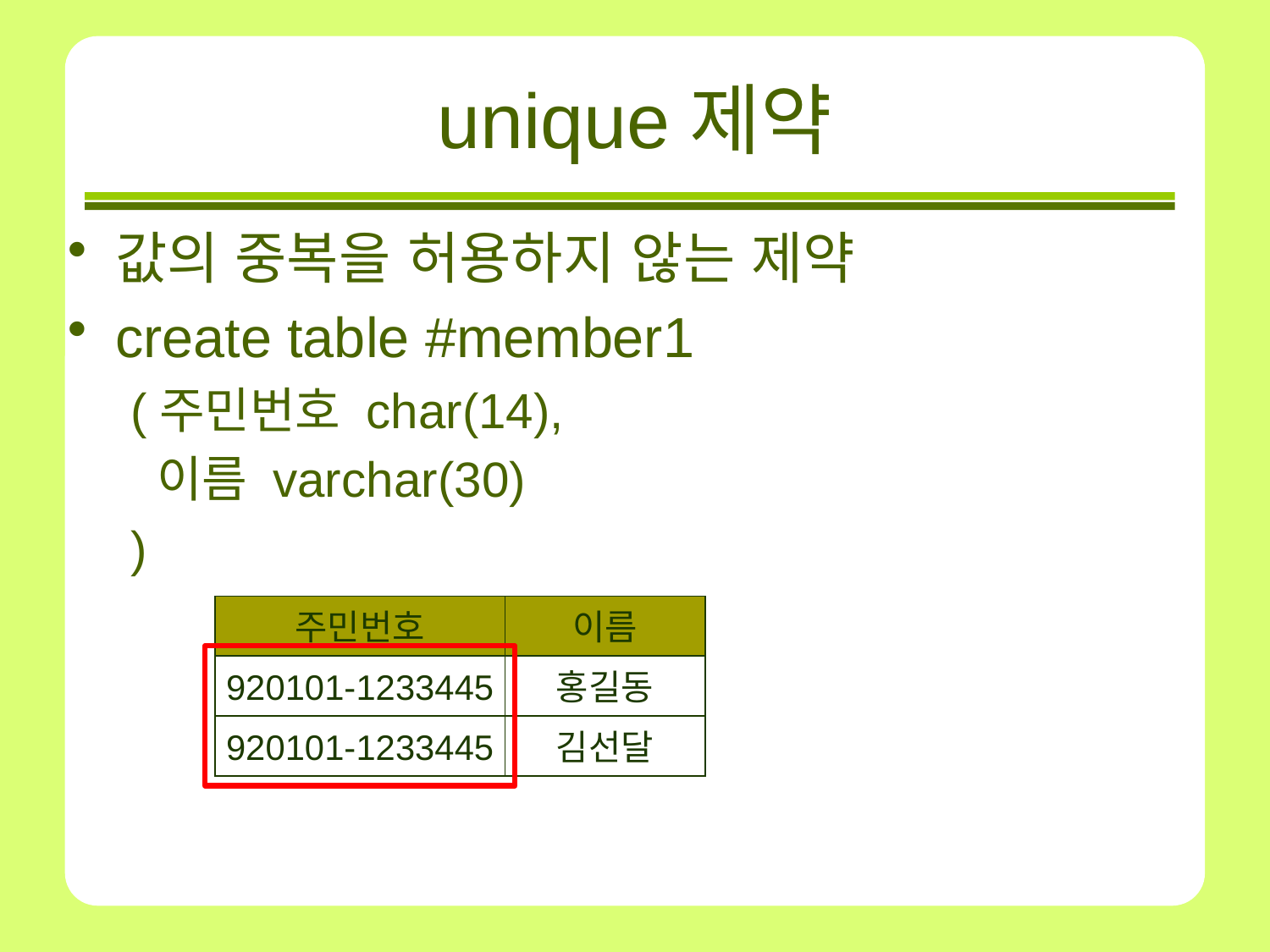

# unique제약
값의 중복을 허용하지 않는 제약
create table #member1
(주민번호 char(14),
 이름 varchar(30)
)

주민번호
이름

920101-1233445
홍길동
920101-1233445
김선달